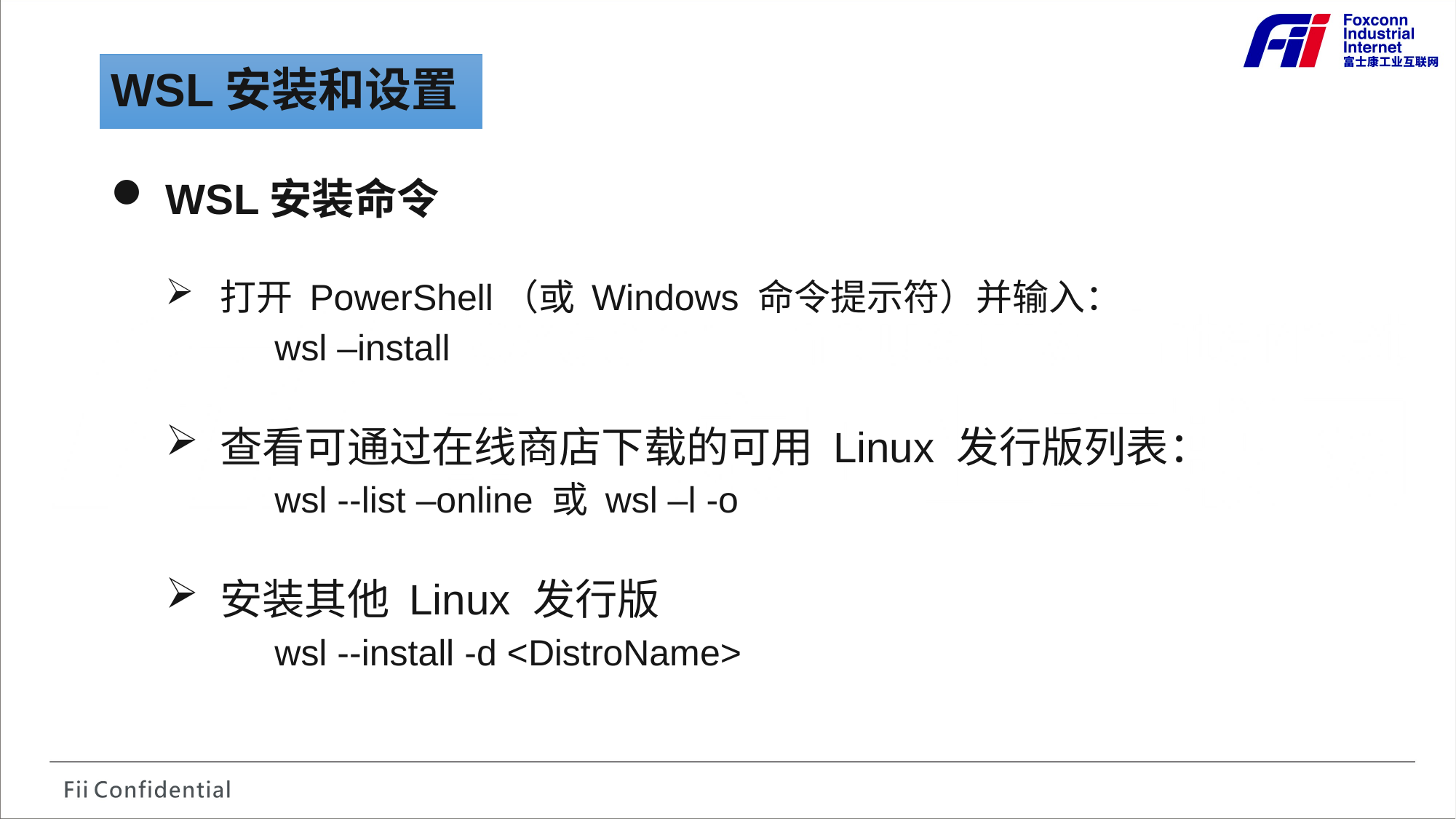

WSL安装和设置
WSL安装命令

打开 PowerShell（或 Windows 命令提示符）并输入：
	wsl –install

查看可通过在线商店下载的可用 Linux 发行版列表：
	wsl --list –online 或 wsl –l -o

安装其他 Linux 发行版
	wsl --install -d <DistroName>